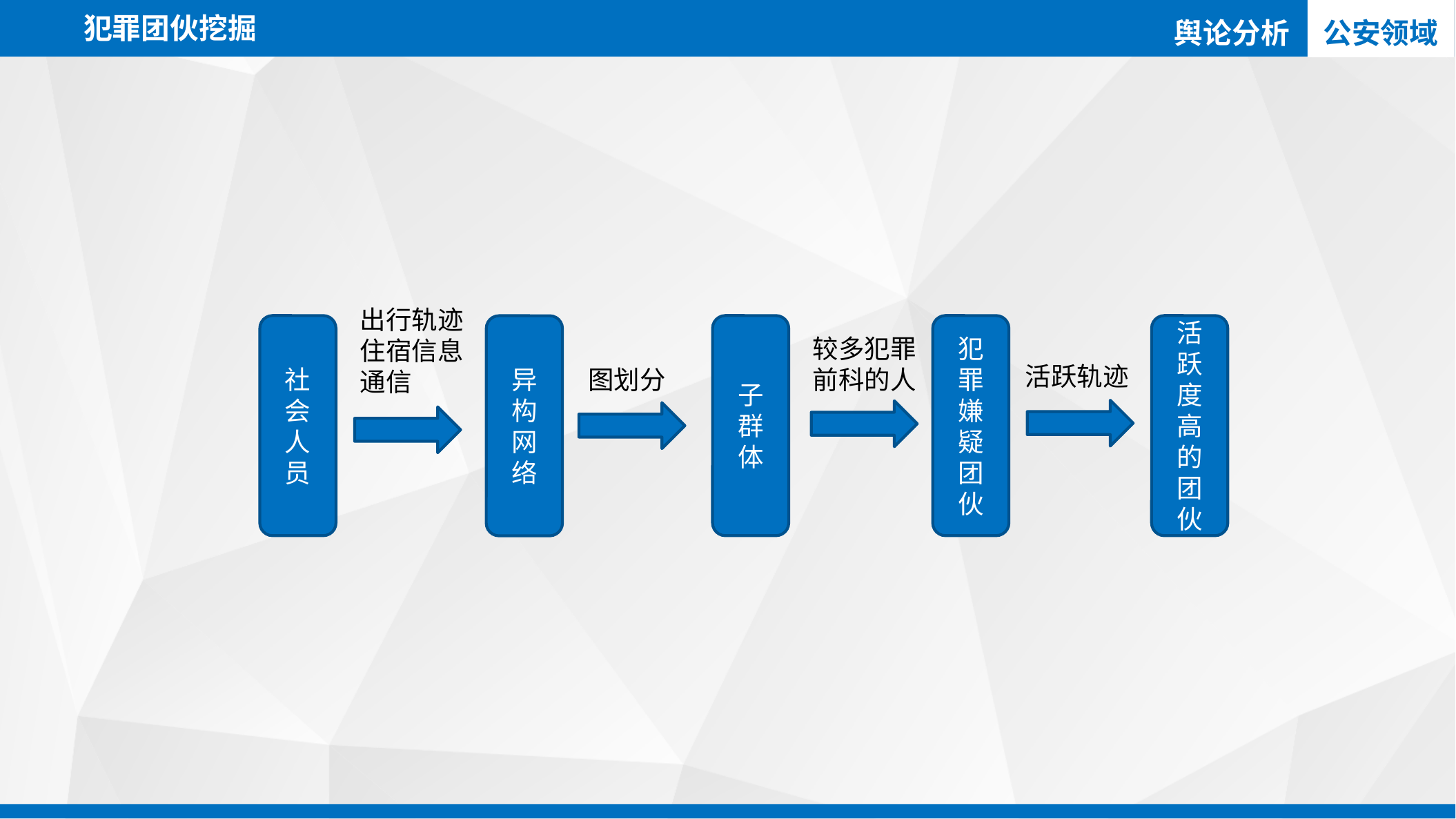

犯罪团伙挖掘
舆论分析
公安领域

出行轨迹
住宿信息
通信
社会人员
子群体
犯罪嫌疑团伙
活跃度高的团伙
异构网络
较多犯罪前科的人
活跃轨迹
图划分